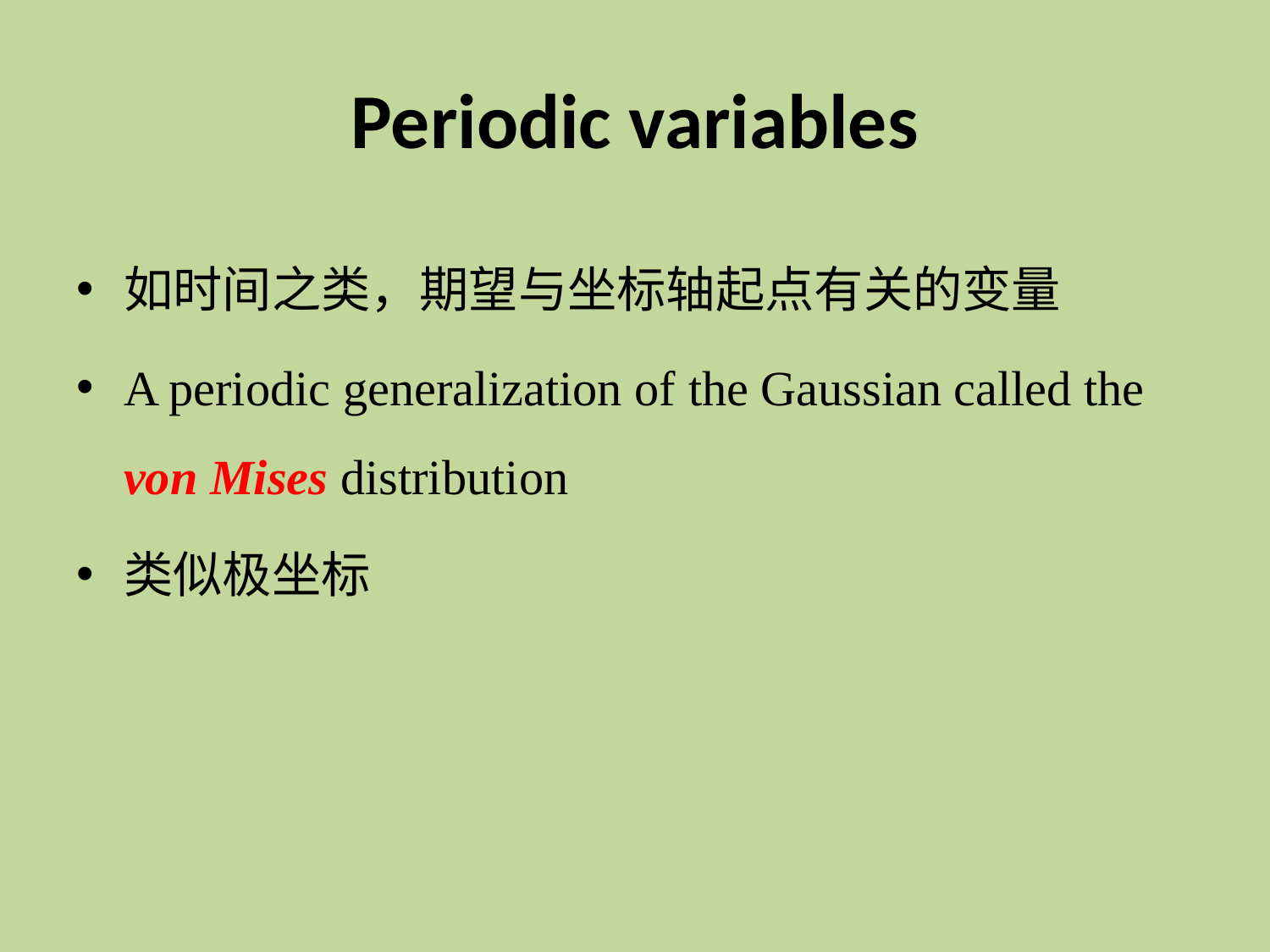

# Periodic variables
如时间之类，期望与坐标轴起点有关的变量
A periodic generalization of the Gaussian called the von Mises distribution
类似极坐标